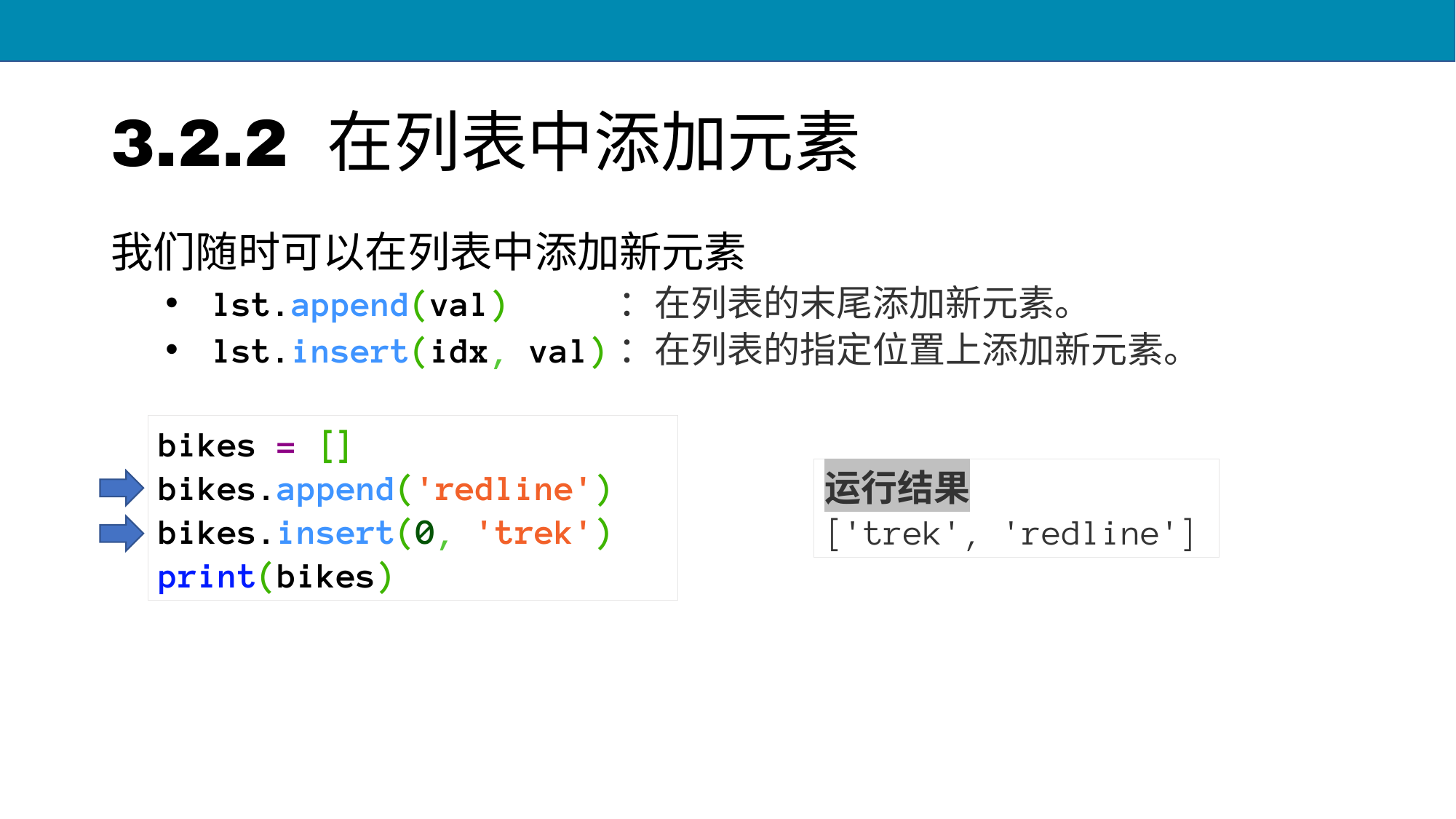

# 3.2.2 在列表中添加元素
我们随时可以在列表中添加新元素
 lst.append(val)     ：在列表的末尾添加新元素。
 lst.insert(idx, val)：在列表的指定位置上添加新元素。

bikes = []
bikes.append('redline')
bikes.insert(0, 'trek')
print(bikes)
运行结果
['trek', 'redline']